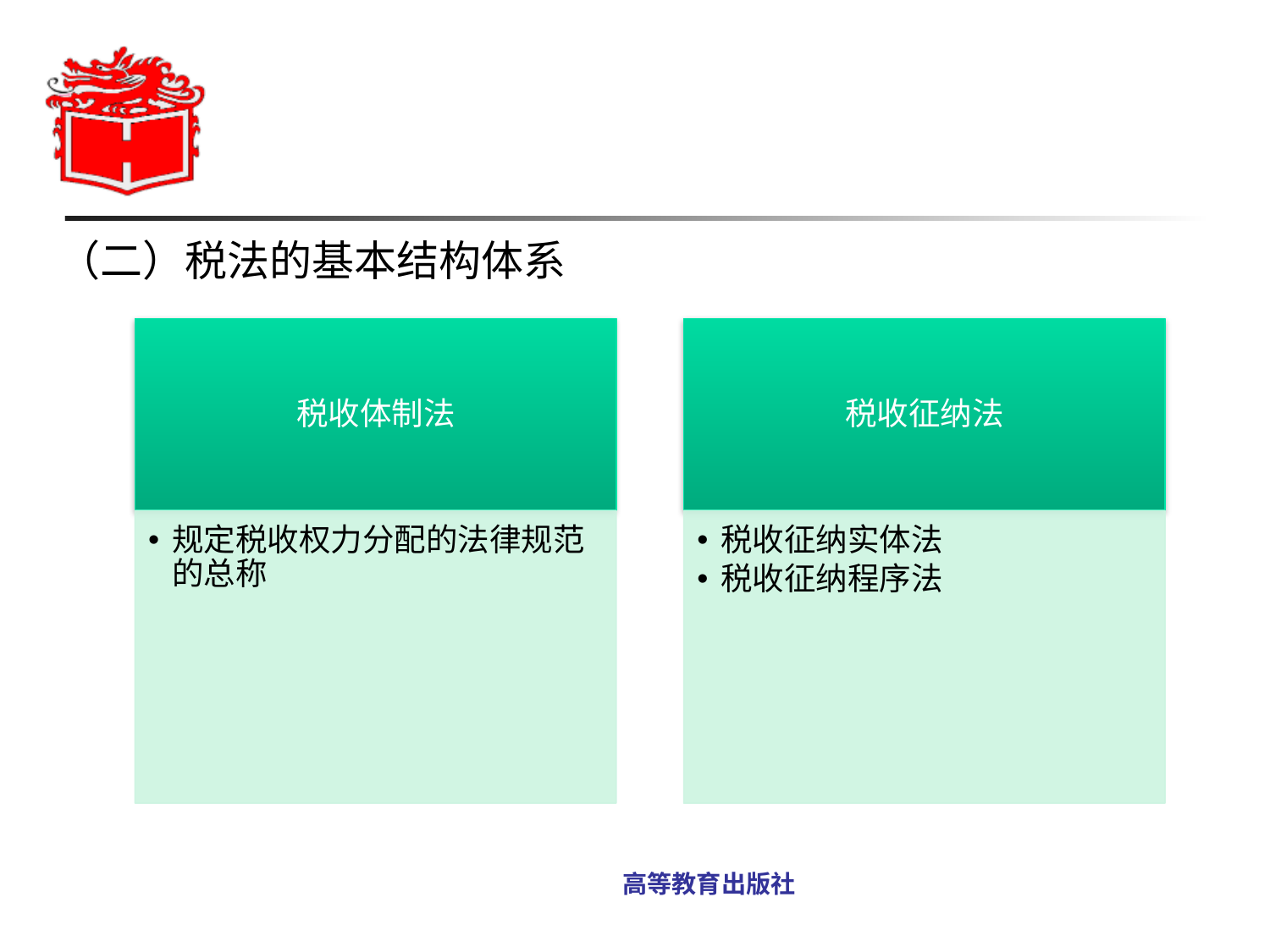

（二）税法的基本结构体系

税收体制法
规定税收权力分配的法律规范的总称
税收征纳法
税收征纳实体法
税收征纳程序法

高等教育出版社